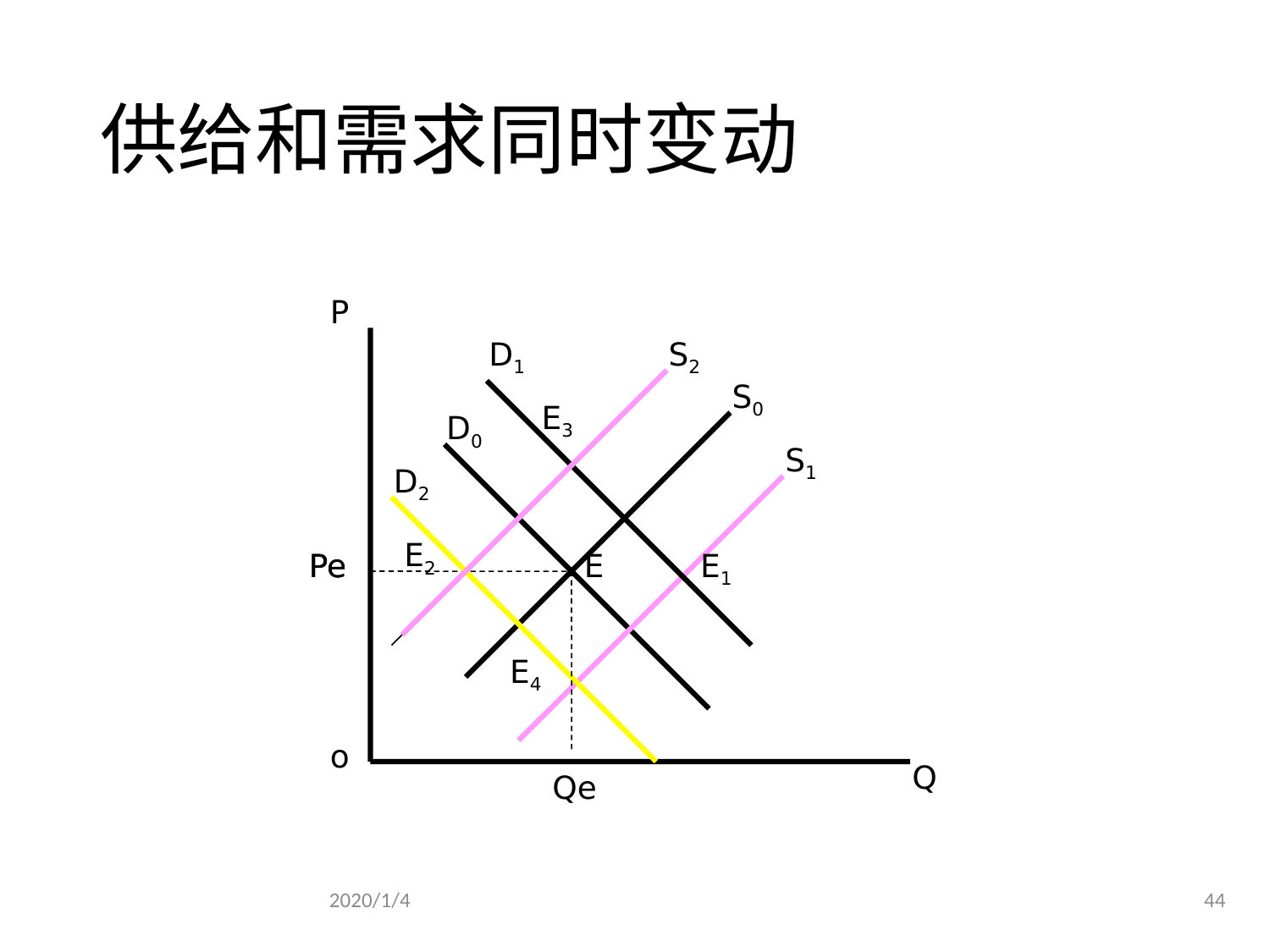

# 供给和需求同时变动

P

D1
S2

S0

E3
D0

S1

D2

E2
Pe
Pe
E
E1

E4
o
Q

Qe
2020/1/4
44